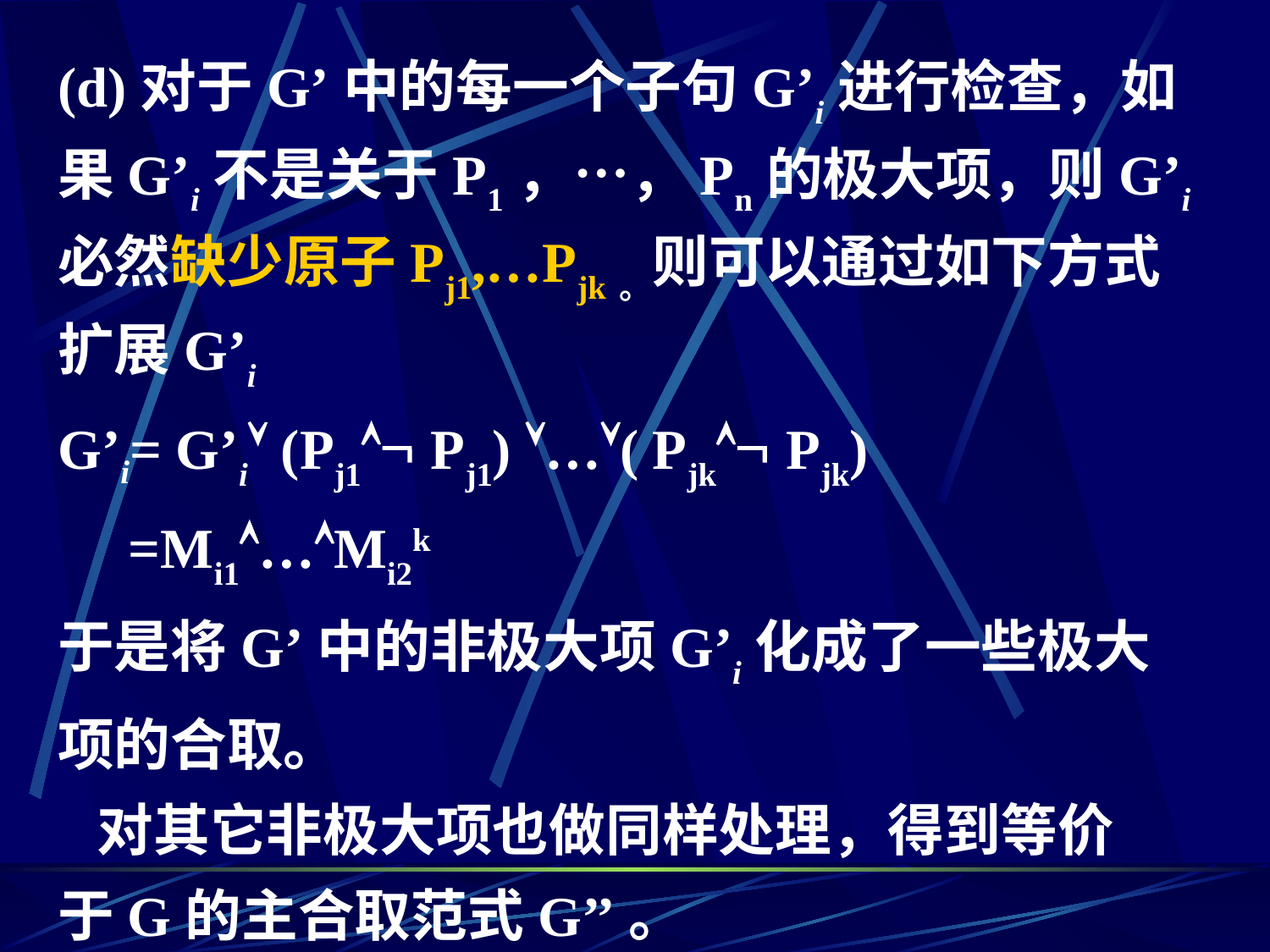

(d)对于G’中的每一个子句G’i进行检查，如果G’i不是关于P1，…，Pn的极大项，则G’i必然缺少原子Pj1,…Pjk。则可以通过如下方式扩展G’i
G’i= G’i∨ (Pj1∧¬ Pj1) ∨…∨( Pjk∧¬ Pjk)
     =Mi1∧…∧Mi2k
于是将G’中的非极大项G’i化成了一些极大
项的合取。
  对其它非极大项也做同样处理，得到等价
于G的主合取范式G’’。
129